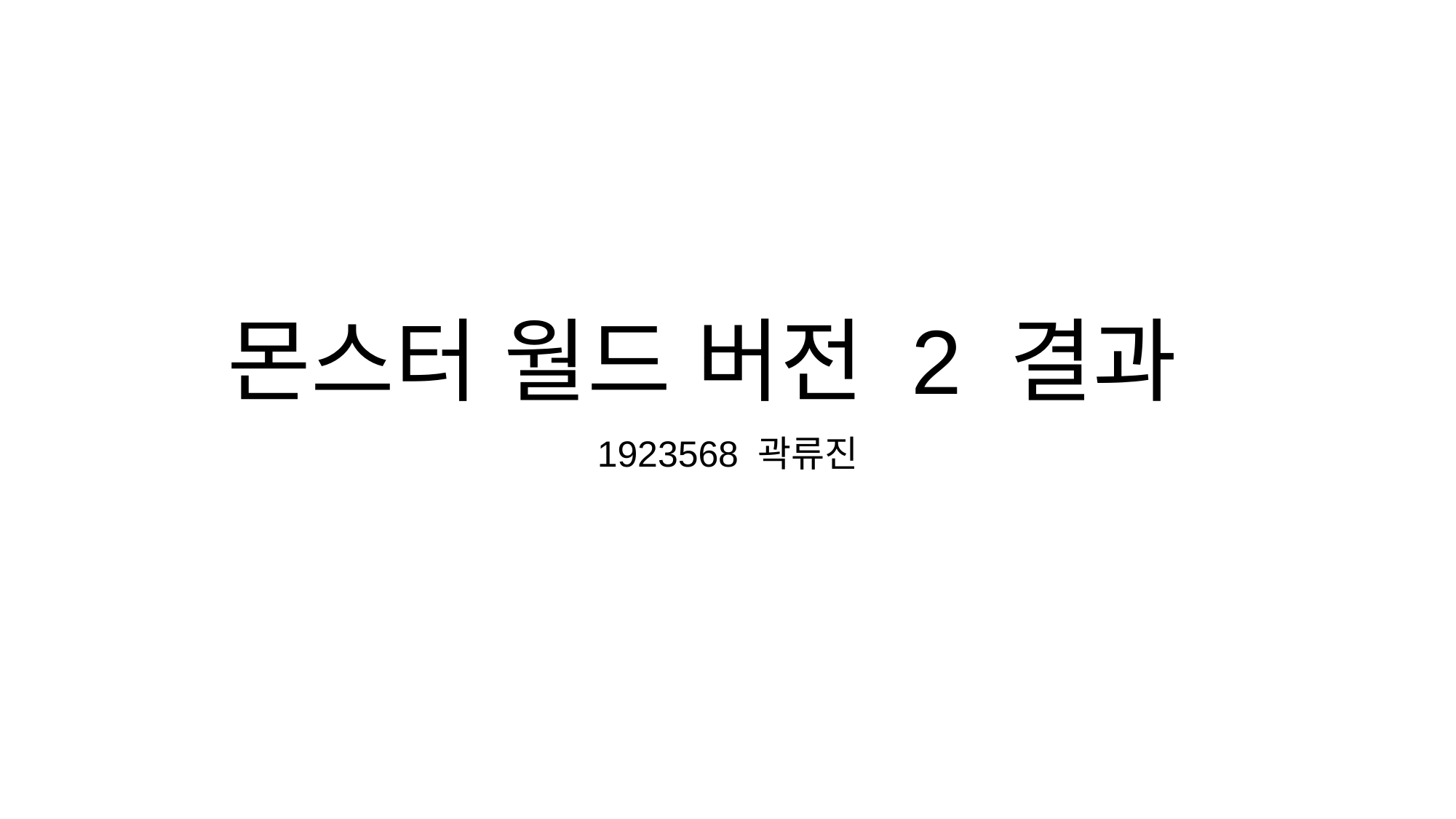

# 몬스터 월드 버전 2 결과
1923568 곽류진